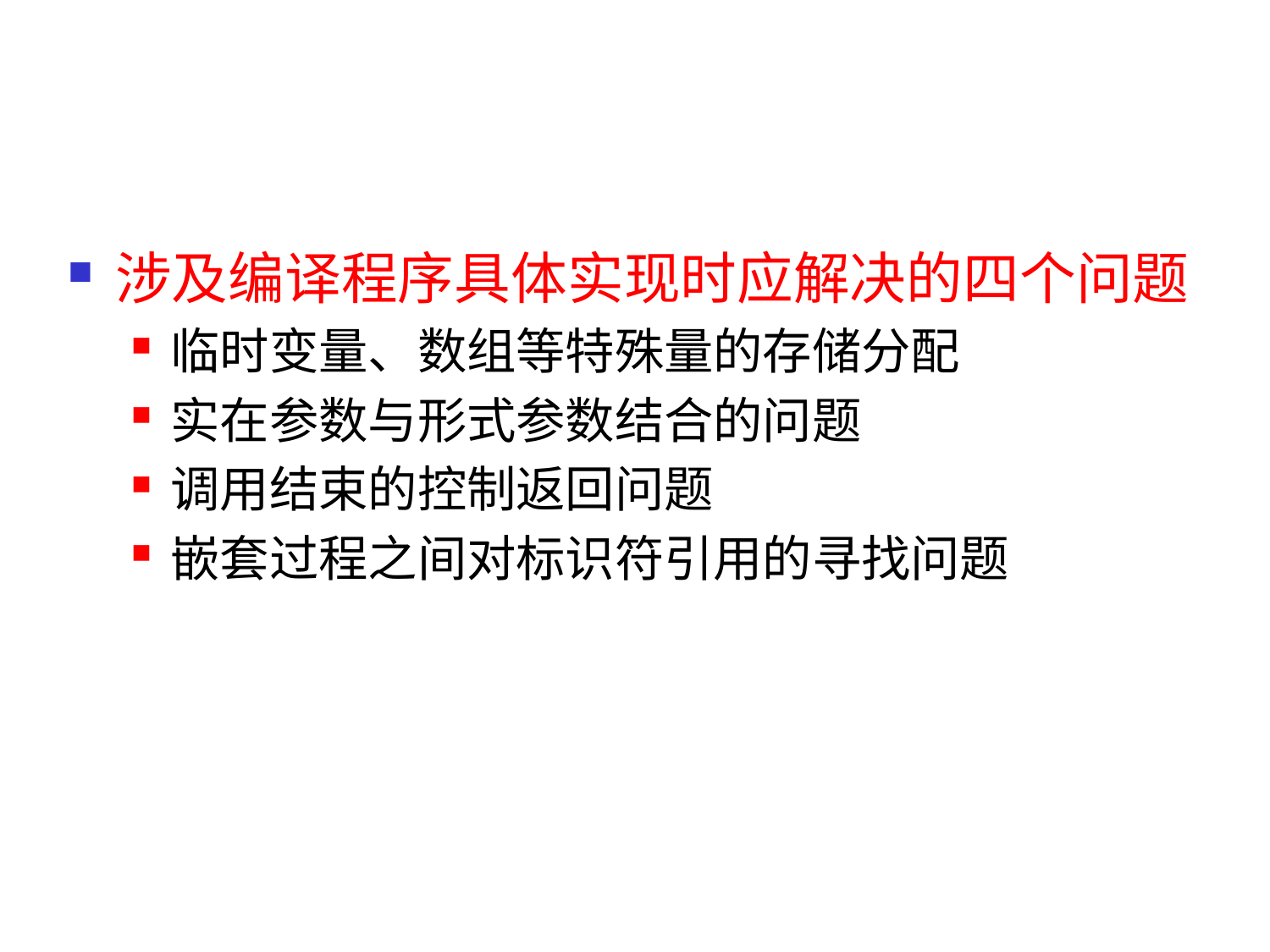

涉及编译程序具体实现时应解决的四个问题
临时变量、数组等特殊量的存储分配
实在参数与形式参数结合的问题
调用结束的控制返回问题
嵌套过程之间对标识符引用的寻找问题
24